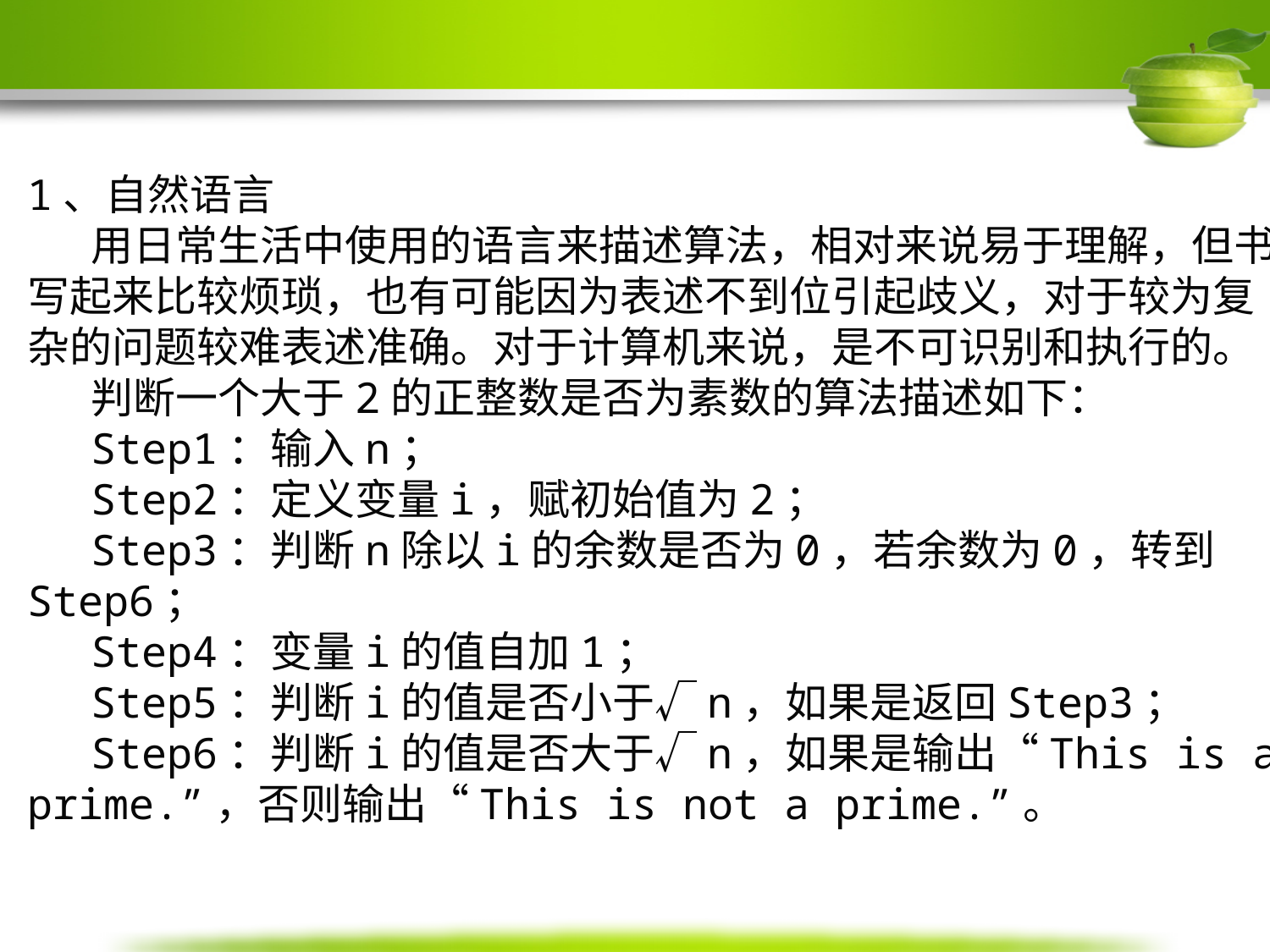

1、自然语言
用日常生活中使用的语言来描述算法，相对来说易于理解，但书写起来比较烦琐，也有可能因为表述不到位引起歧义，对于较为复杂的问题较难表述准确。对于计算机来说，是不可识别和执行的。
判断一个大于2的正整数是否为素数的算法描述如下：
Step1：输入n；
Step2：定义变量i，赋初始值为2；
Step3：判断n除以i的余数是否为0，若余数为0，转到Step6；
Step4：变量i的值自加1；
Step5：判断i的值是否小于√n，如果是返回Step3；
Step6：判断i的值是否大于√n，如果是输出“This is a prime.”，否则输出“This is not a prime.”。